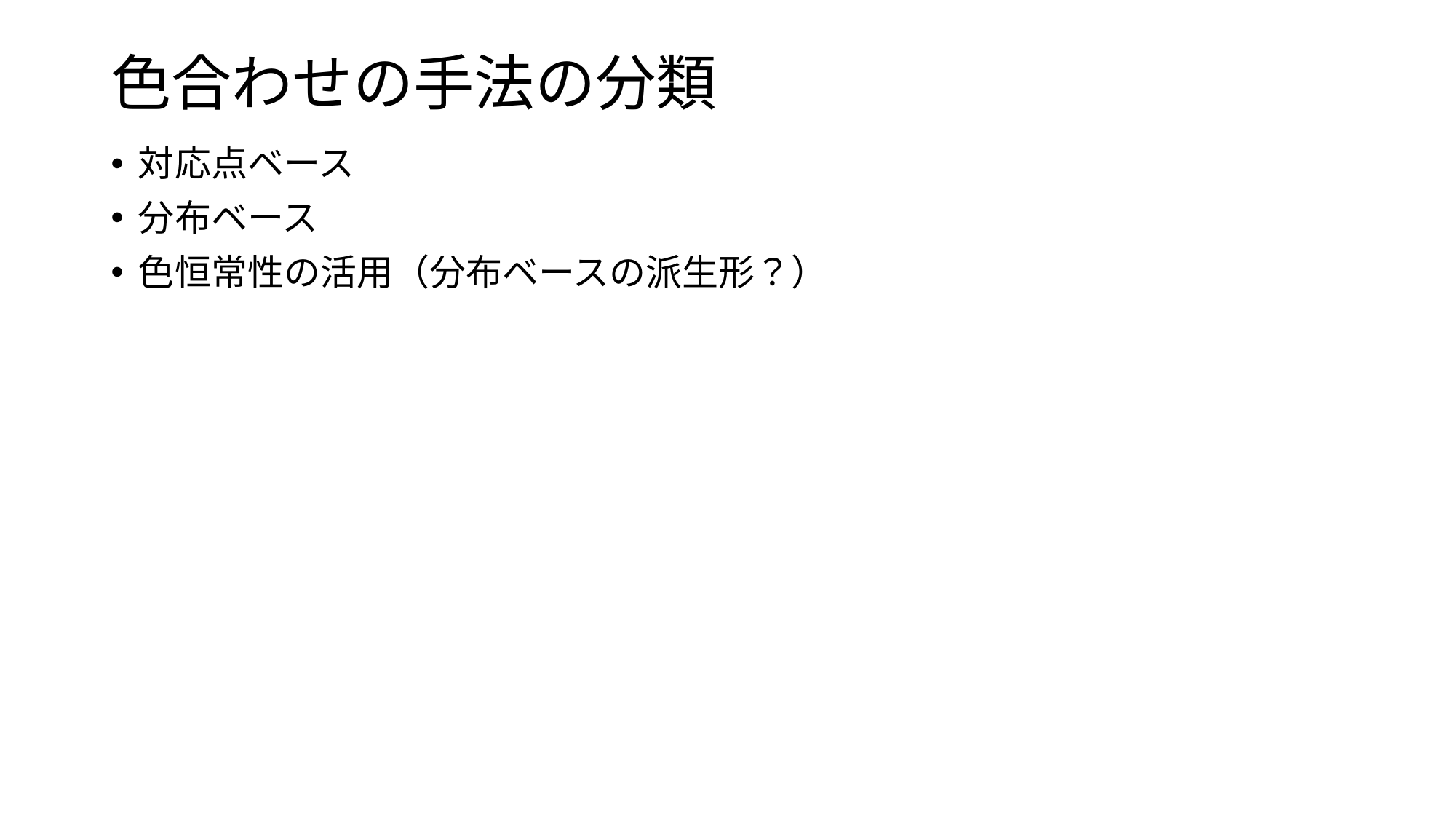

# 色合わせの手法の分類
対応点ベース
分布ベース
色恒常性の活用（分布ベースの派生形？）